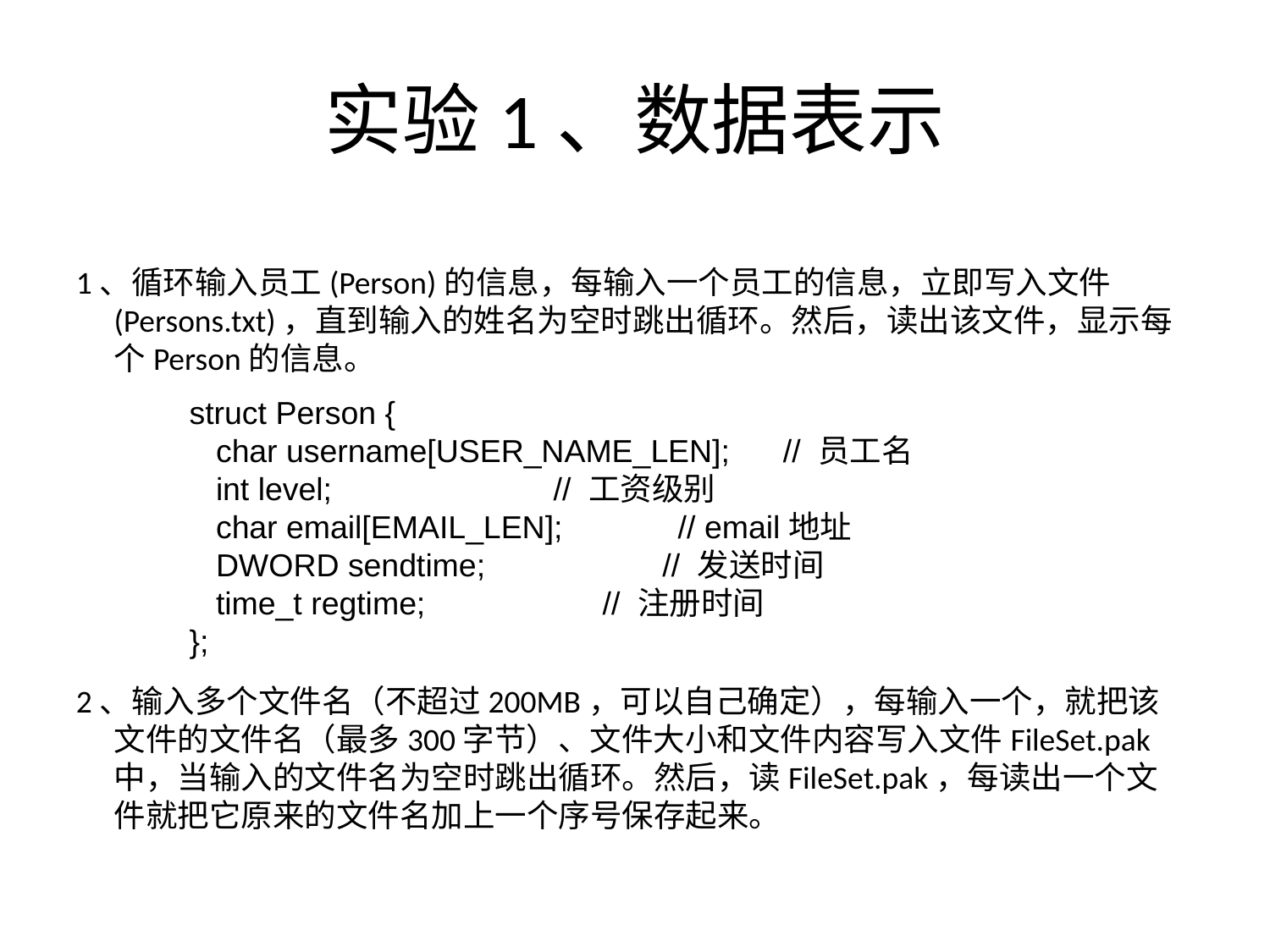

# 实验1、数据表示
1、循环输入员工(Person)的信息，每输入一个员工的信息，立即写入文件(Persons.txt)，直到输入的姓名为空时跳出循环。然后，读出该文件，显示每个Person的信息。

2、输入多个文件名（不超过200MB，可以自己确定），每输入一个，就把该文件的文件名（最多300字节）、文件大小和文件内容写入文件FileSet.pak中，当输入的文件名为空时跳出循环。然后，读FileSet.pak，每读出一个文件就把它原来的文件名加上一个序号保存起来。

struct Person {
   char username[USER_NAME_LEN];      // 员工名
   int level;                         // 工资级别
   char email[EMAIL_LEN];             // email地址
   DWORD sendtime;                    // 发送时间
   time_t regtime;                    // 注册时间
};